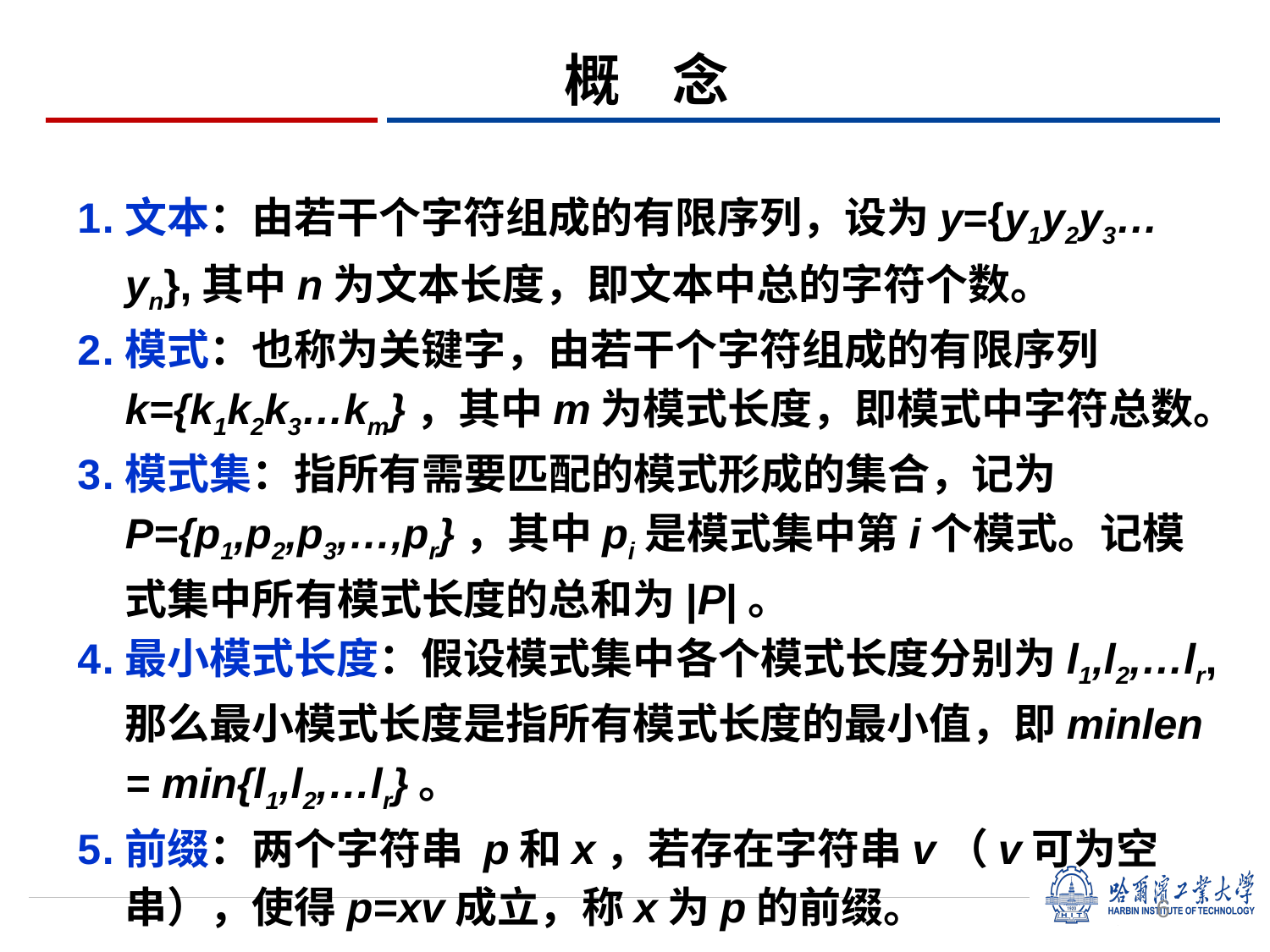

概    念
文本：由若干个字符组成的有限序列，设为y={y1y2y3…yn},其中n为文本长度，即文本中总的字符个数。
模式：也称为关键字，由若干个字符组成的有限序列k={k1k2k3…km}，其中m为模式长度，即模式中字符总数。
模式集：指所有需要匹配的模式形成的集合，记为P={p1,p2,p3,…,pr}，其中pi是模式集中第i个模式。记模式集中所有模式长度的总和为|P|。
最小模式长度：假设模式集中各个模式长度分别为l1,l2,…lr,那么最小模式长度是指所有模式长度的最小值，即minlen = min{l1,l2,…lr}。
前缀：两个字符串 p和x，若存在字符串v（v可为空串），使得p=xv成立，称x为p的前缀。
6